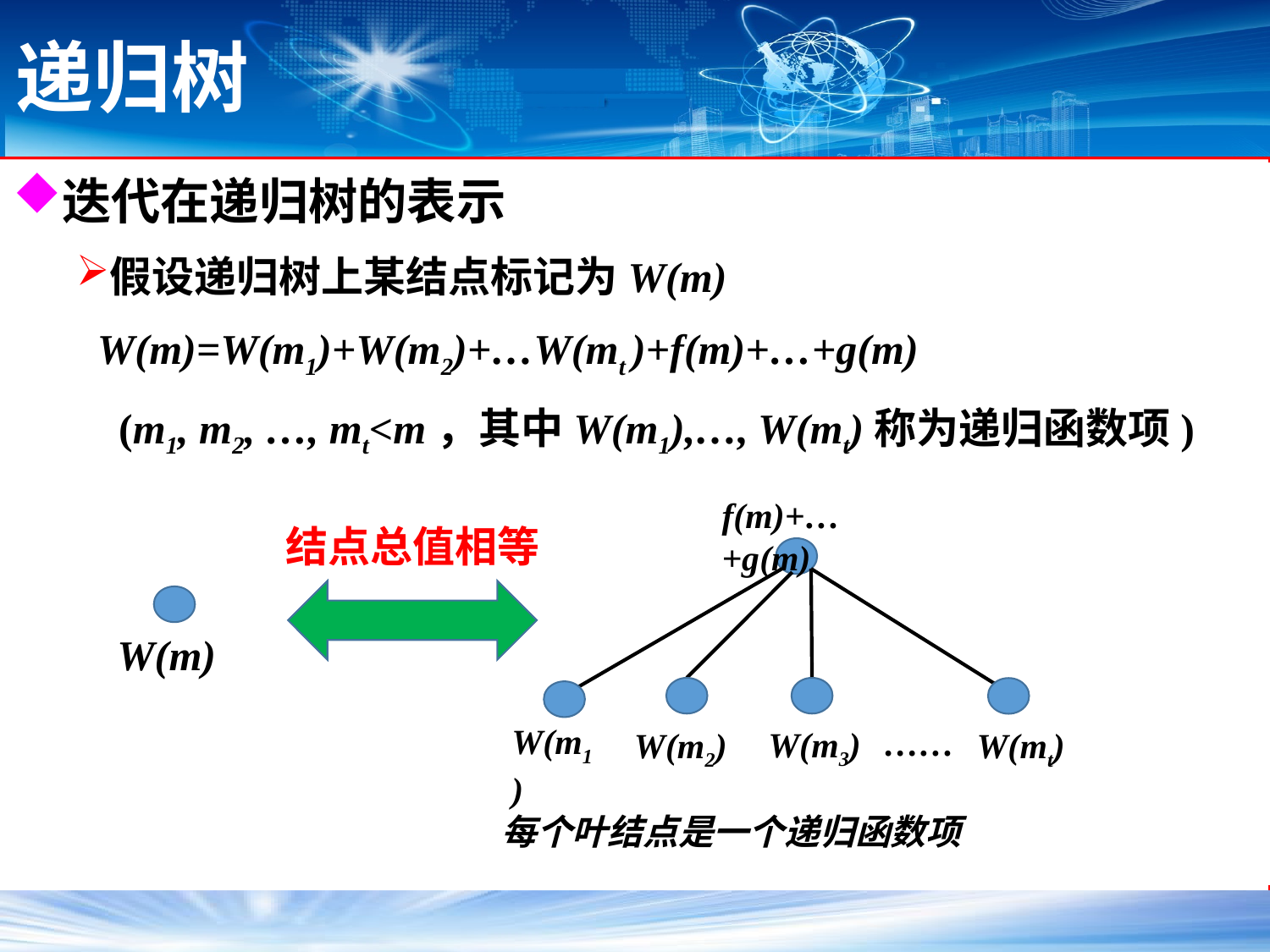

# 递归树
迭代在递归树的表示
假设递归树上某结点标记为W(m)
  W(m)=W(m1)+W(m2)+…W(mt )+f(m)+…+g(m)
    (m1, m2, …, mt<m，其中W(m1),…, W(mt)称为递归函数项)

f(m)+…+g(m)
结点总值相等

W(m)

W(m1)
……
W(m3)
W(m2)
W(mt)
每个叶结点是一个递归函数项